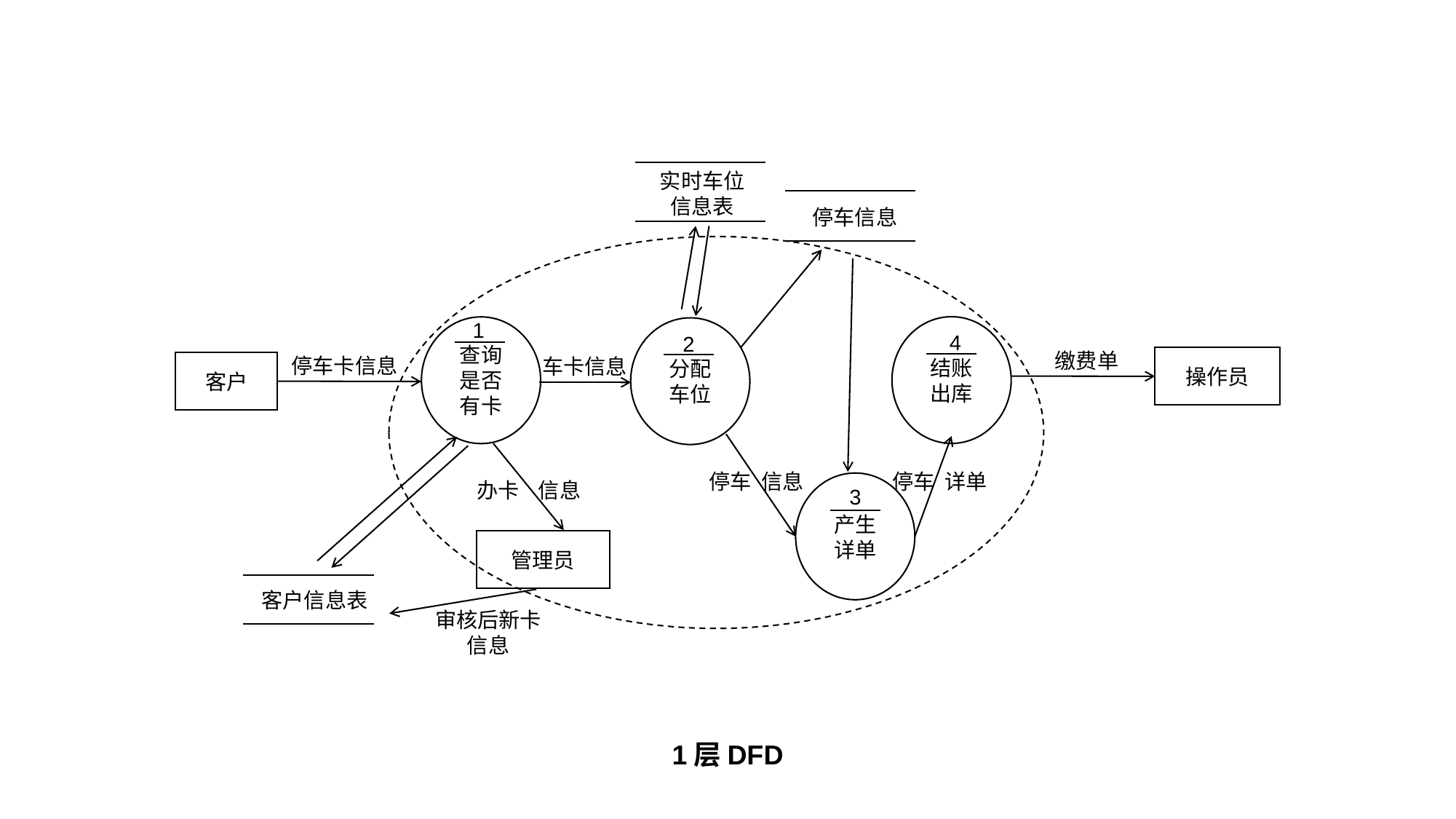

实时车位信息表
停车信息

1
结账出库
查询是否有卡
4
分配车位
2
缴费单
停车卡信息
车卡信息
操作员
客户
停车  详单
停车  信息
办卡    信息
3
产生详单
管理员
客户信息表
审核后新卡信息
1层DFD